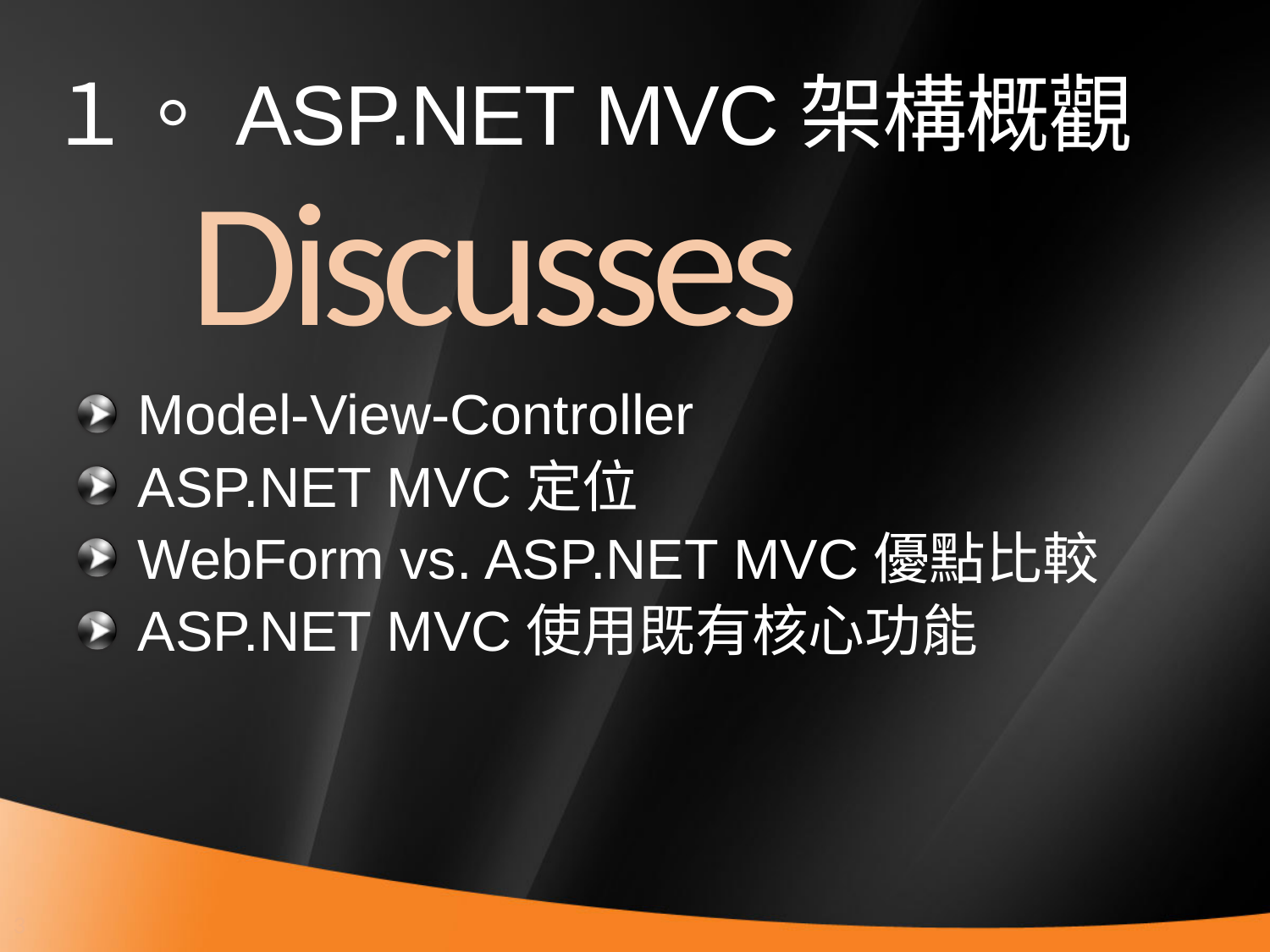

# １。ASP.NET MVC架構概觀
Discusses
Model-View-Controller
ASP.NET MVC定位
WebForm vs. ASP.NET MVC優點比較
ASP.NET MVC使用既有核心功能